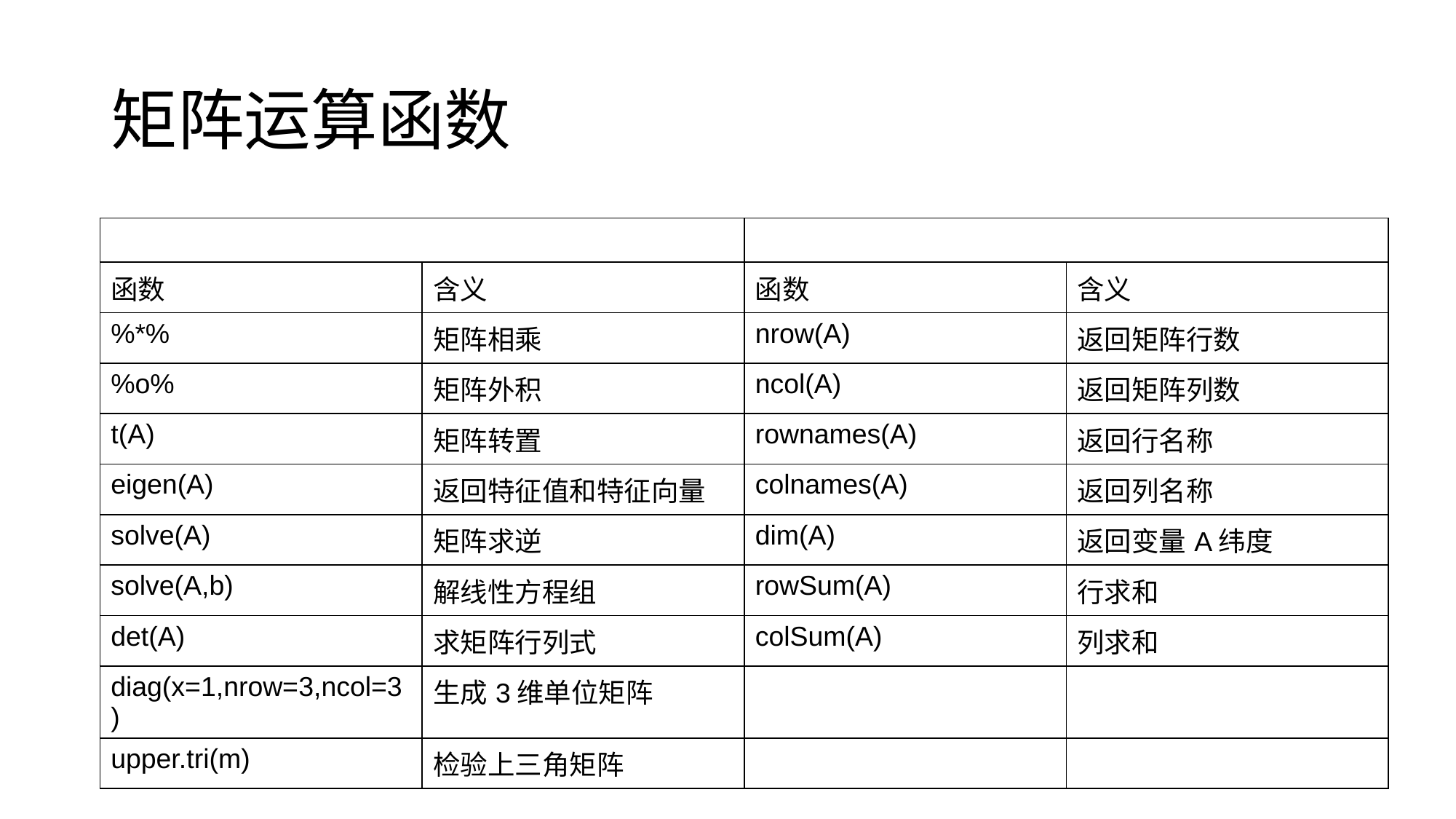

# 矩阵运算函数
|  |  |  |  |
| --- | --- | --- | --- |
| 函数 | 含义 | 函数 | 含义 |
| %\*% | 矩阵相乘 | nrow(A) | 返回矩阵行数 |
| %o% | 矩阵外积 | ncol(A) | 返回矩阵列数 |
| t(A) | 矩阵转置 | rownames(A) | 返回行名称 |
| eigen(A) | 返回特征值和特征向量 | colnames(A) | 返回列名称 |
| solve(A) | 矩阵求逆 | dim(A) | 返回变量A纬度 |
| solve(A,b) | 解线性方程组 | rowSum(A) | 行求和 |
| det(A) | 求矩阵行列式 | colSum(A) | 列求和 |
| diag(x=1,nrow=3,ncol=3) | 生成3维单位矩阵 |  |  |
| upper.tri(m) | 检验上三角矩阵 |  |  |